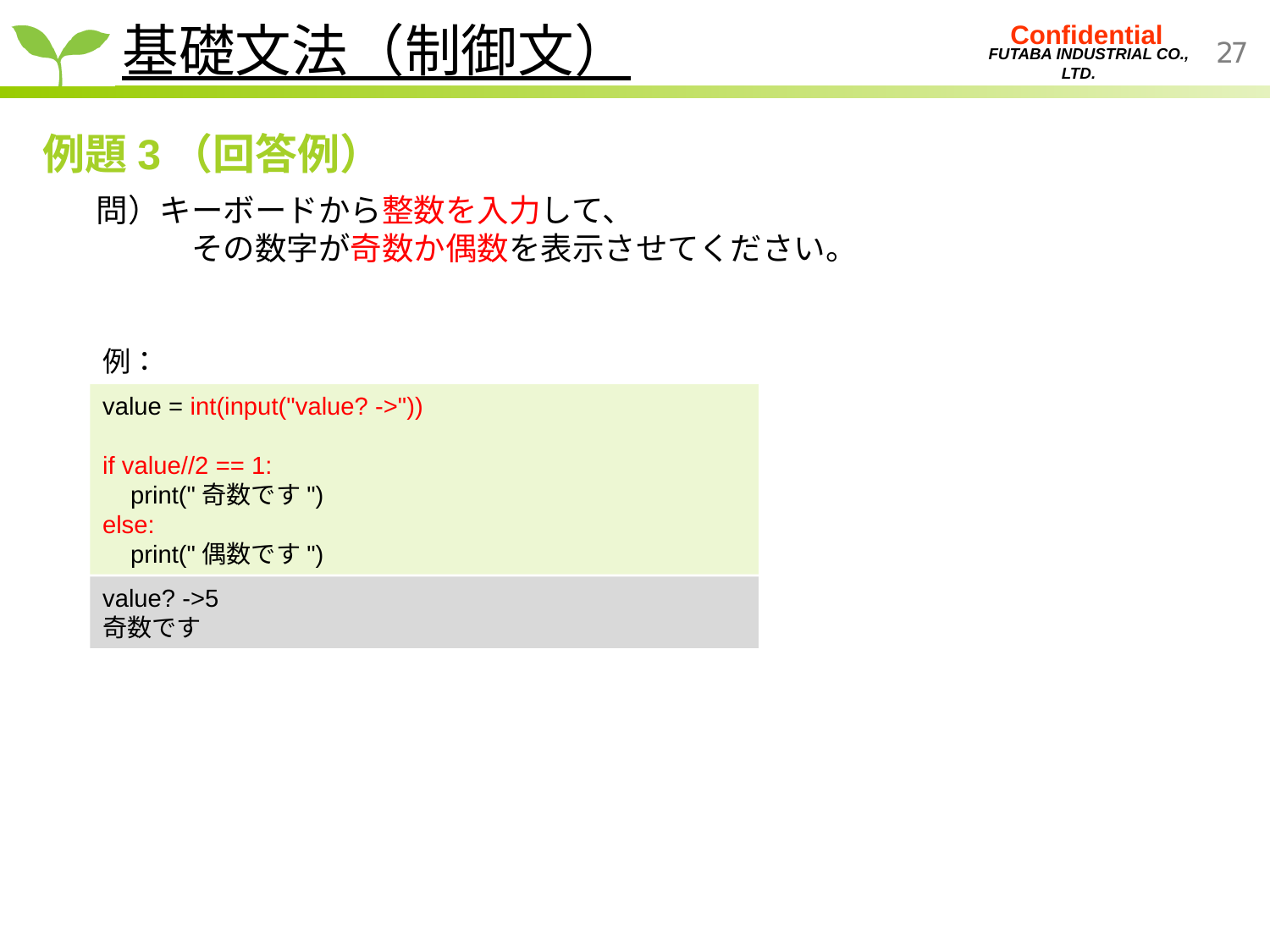

基礎文法（制御文）
例題3（回答例）
問）キーボードから整数を入力して、
　　　その数字が奇数か偶数を表示させてください。
例：
value = int(input("value? ->"))

if value//2 == 1:
    print("奇数です")
else:
    print("偶数です")
value? ->5
奇数です